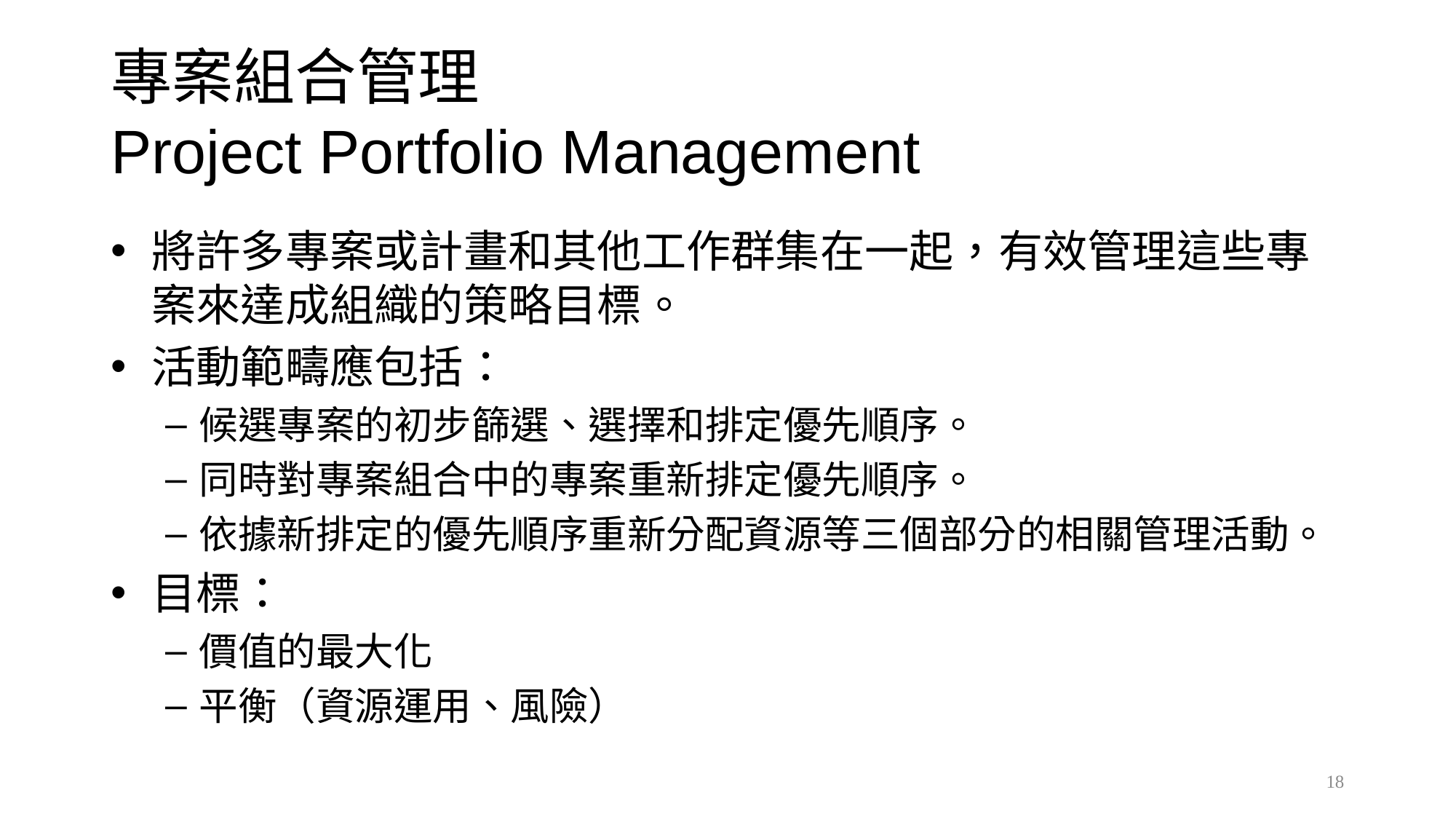

# 專案組合管理 Project Portfolio Management
將許多專案或計畫和其他工作群集在一起，有效管理這些專案來達成組織的策略目標。
活動範疇應包括：
候選專案的初步篩選、選擇和排定優先順序。
同時對專案組合中的專案重新排定優先順序。
依據新排定的優先順序重新分配資源等三個部分的相關管理活動。
目標：
價值的最大化
平衡（資源運用、風險）

18